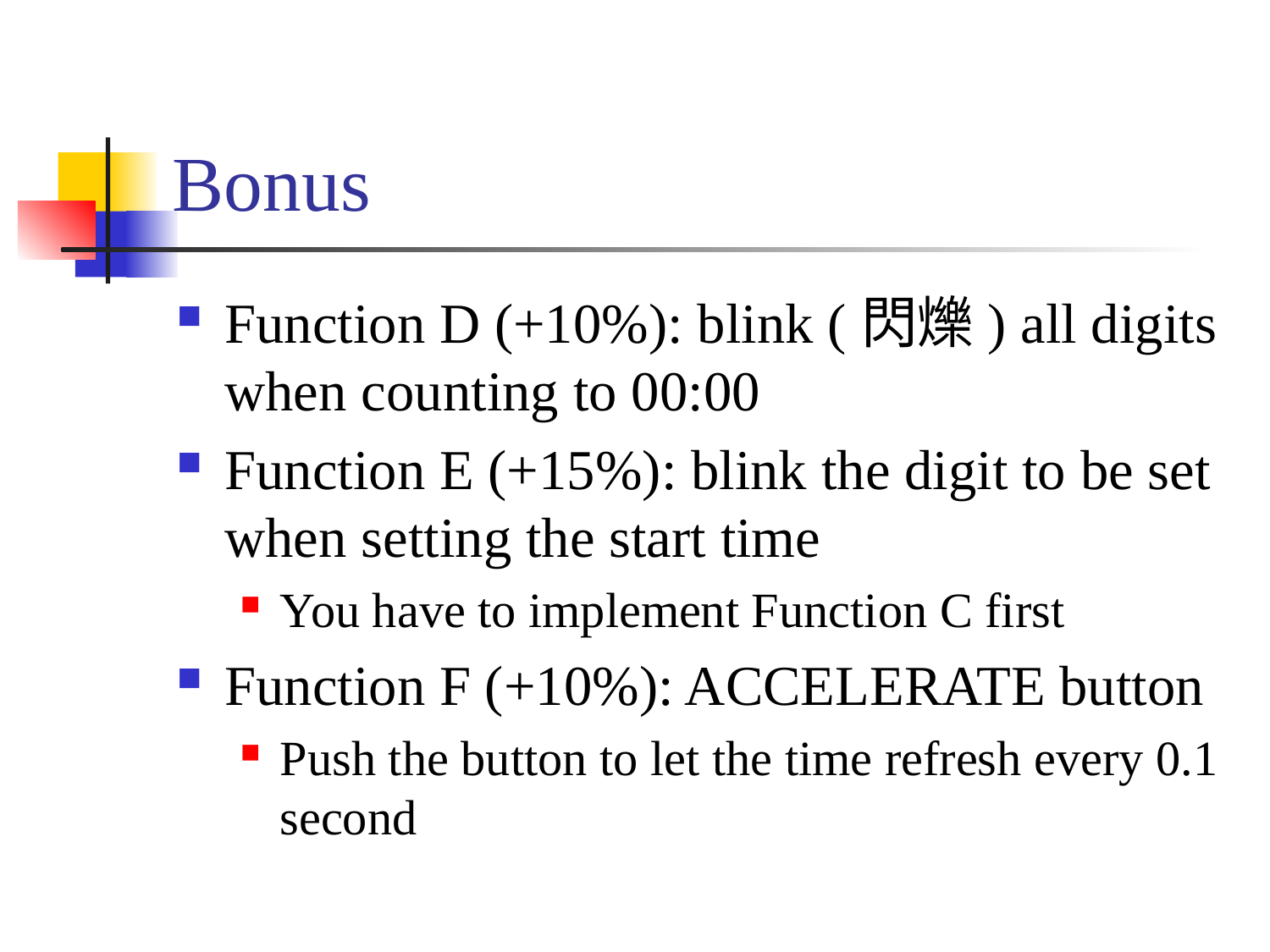

# Bonus
Function D (+10%): blink (閃爍) all digits when counting to 00:00
Function E (+15%): blink the digit to be set when setting the start time
You have to implement Function C first
Function F (+10%): ACCELERATE button
Push the button to let the time refresh every 0.1 second